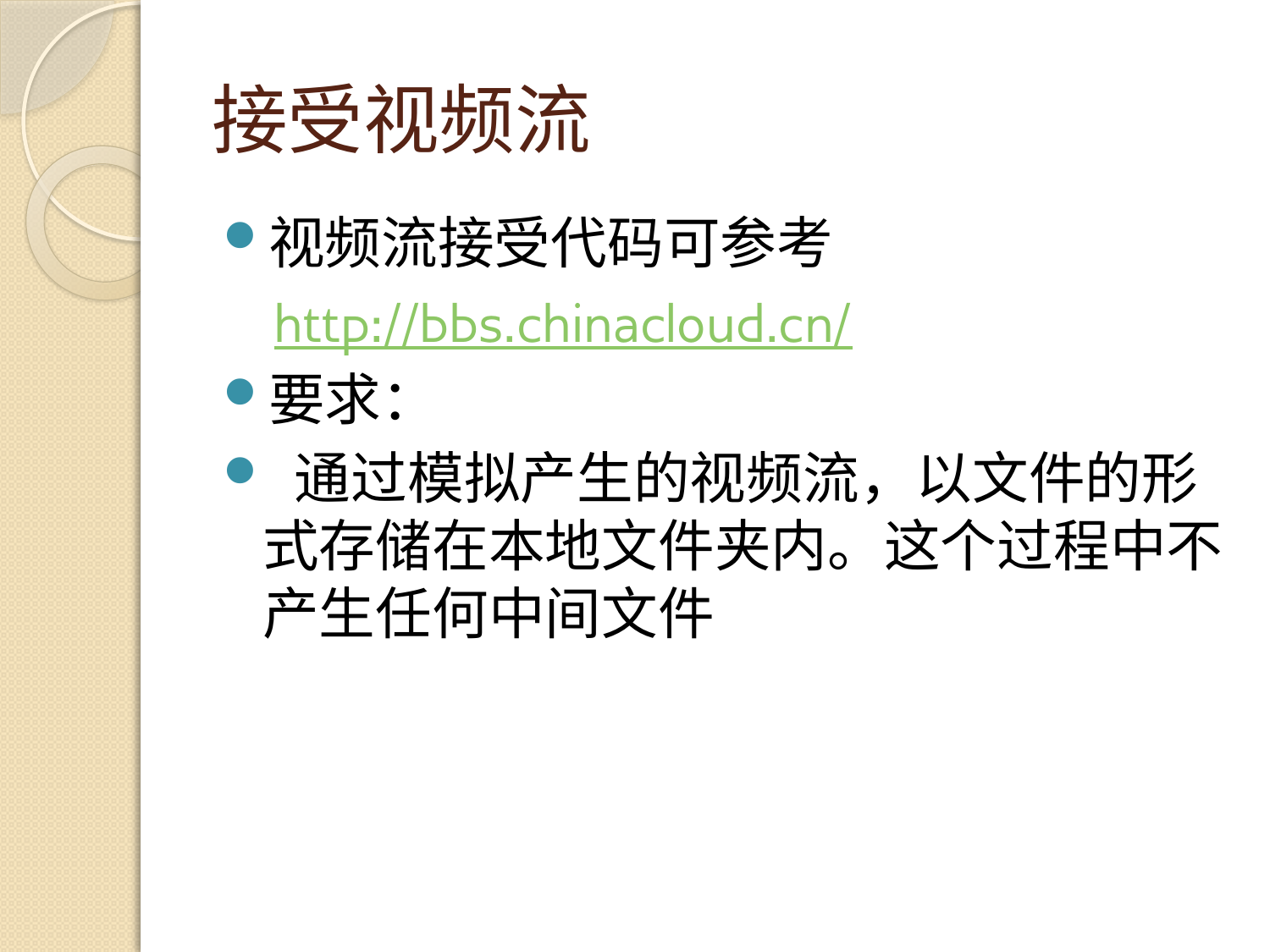

# 接受视频流
视频流接受代码可参考
   http://bbs.chinacloud.cn/
要求：
 通过模拟产生的视频流，以文件的形式存储在本地文件夹内。这个过程中不产生任何中间文件